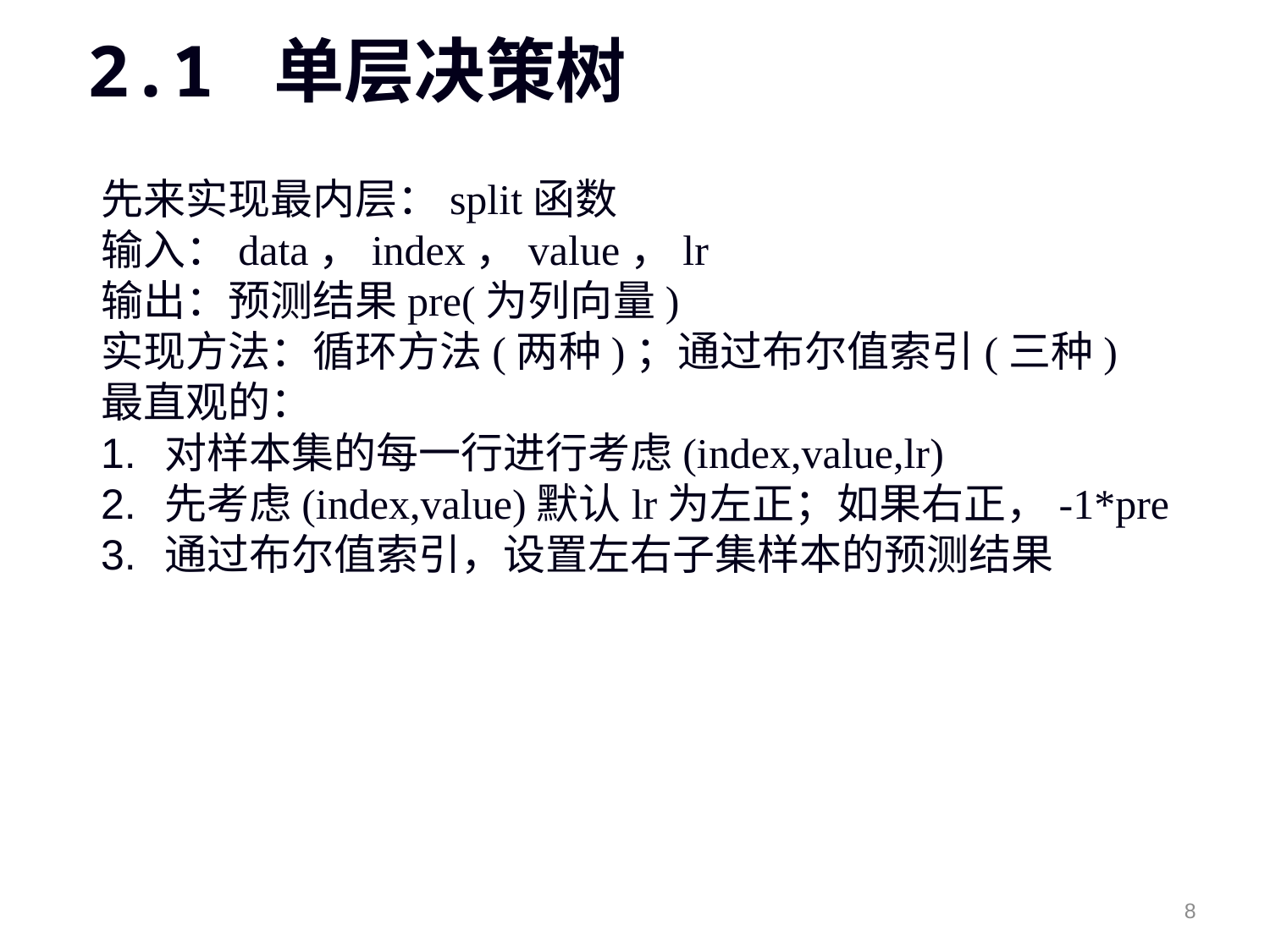

# 2.1 单层决策树
先来实现最内层：split函数
输入：data，index，value，lr
输出：预测结果pre(为列向量)
实现方法：循环方法(两种)；通过布尔值索引(三种)
最直观的：
对样本集的每一行进行考虑(index,value,lr)
先考虑(index,value)默认lr为左正；如果右正，-1*pre
通过布尔值索引，设置左右子集样本的预测结果